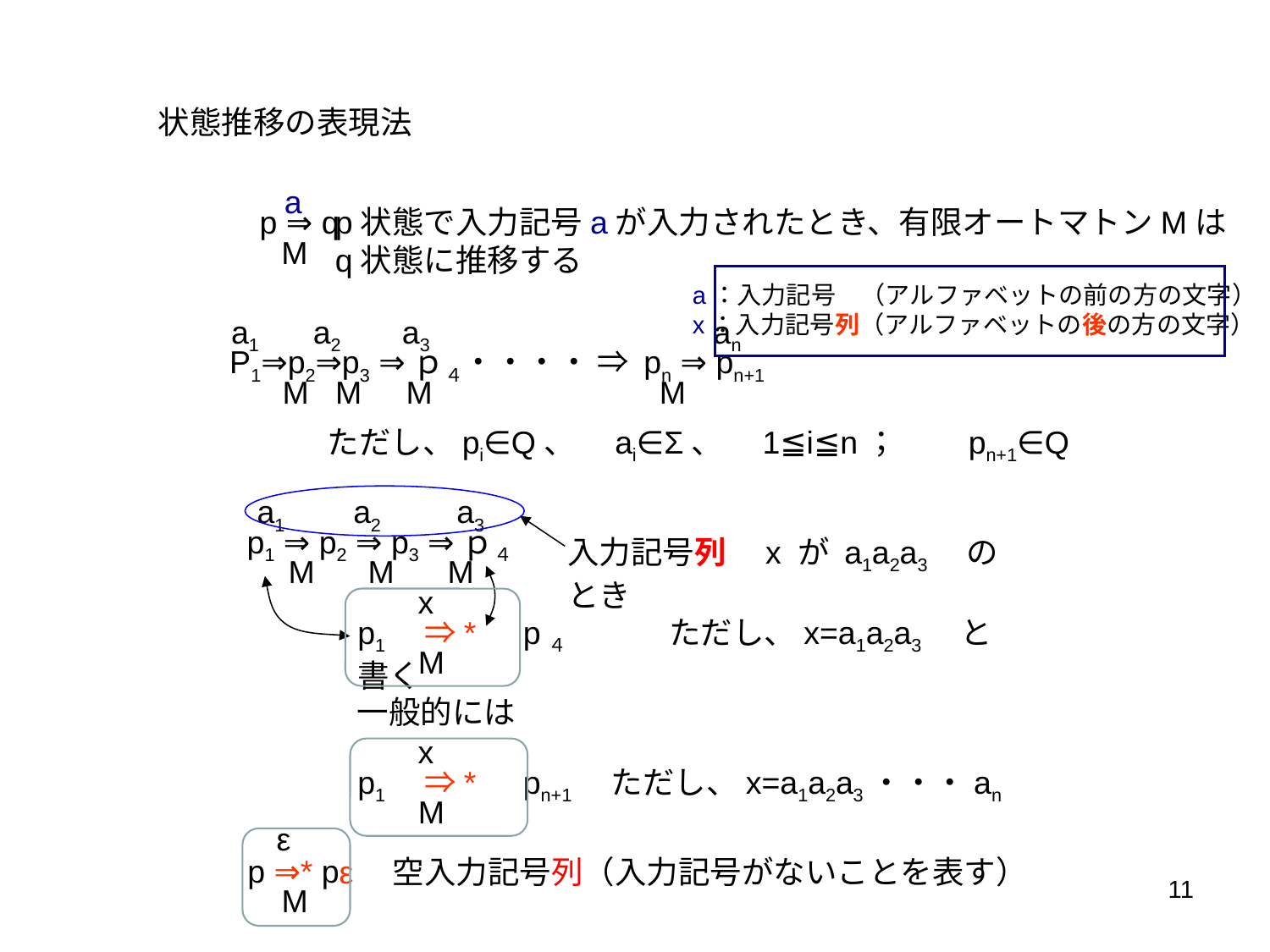

状態推移の表現法
a
p ⇒ q
M
p状態で入力記号aが入力されたとき、有限オートマトンMは
q状態に推移する

a：入力記号　（アルファベットの前の方の文字）
x：入力記号列（アルファベットの後の方の文字）
a1　 a2　  a3　　　　　　　　  an
P1⇒p2⇒p3 ⇒ｐ４・・・・ ⇒ pn ⇒ pn+1
M   M     M               　　  M
ただし、pi∈Q、　ai∈Σ、　1≦i≦n；　　pn+1∈Q
a1　   a2　    a3
p1 ⇒ p2 ⇒ p3 ⇒ｐ４
M      M      M

入力記号列　x が a1a2a3　のとき

x
p1　⇒*　p４　　　 ただし、x=a1a2a3　と書く

M

一般的には
x
p1　⇒*　pn+1　ただし、x=a1a2a3・・・an

M

ε
p ⇒* p
M

ε　空入力記号列（入力記号がないことを表す）
11